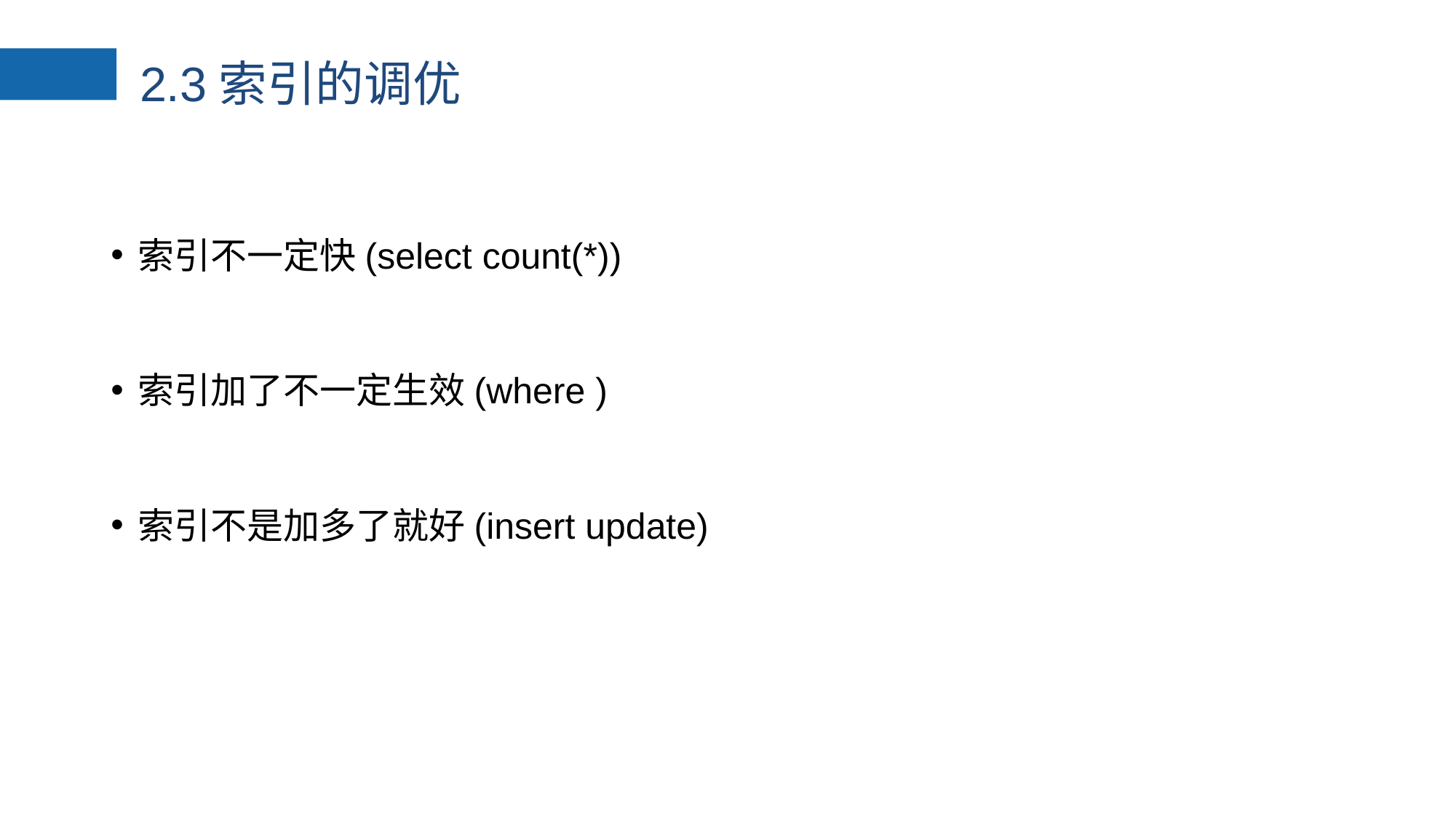

# 2.3索引的调优
索引不一定快(select count(*))

索引加了不一定生效(where )

索引不是加多了就好(insert update)